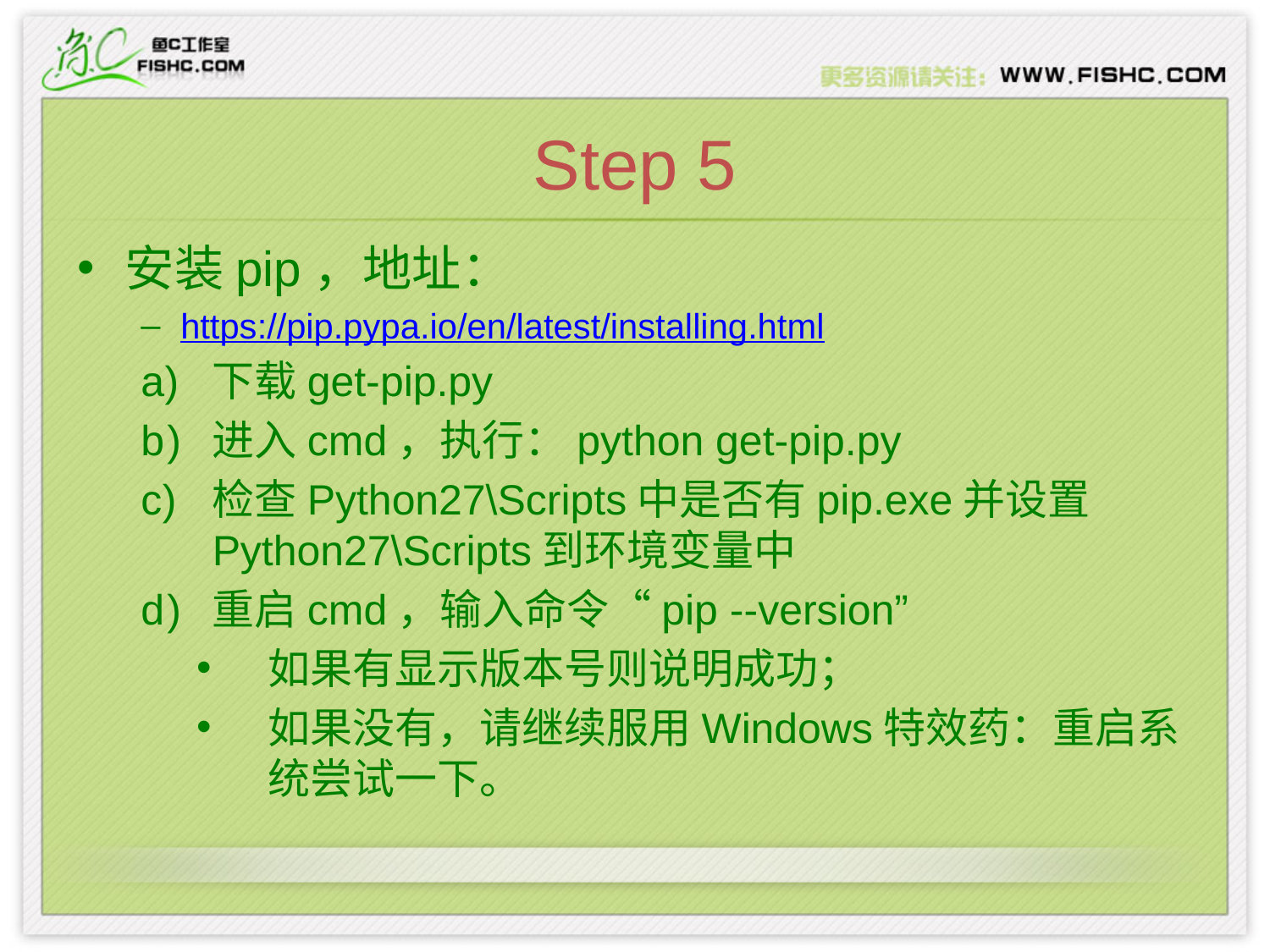

# Step 5
安装pip，地址：
https://pip.pypa.io/en/latest/installing.html
下载get-pip.py
进入cmd，执行：python get-pip.py
检查Python27\Scripts中是否有pip.exe并设置Python27\Scripts到环境变量中
重启cmd，输入命令“pip --version”
如果有显示版本号则说明成功；
如果没有，请继续服用Windows特效药：重启系统尝试一下。